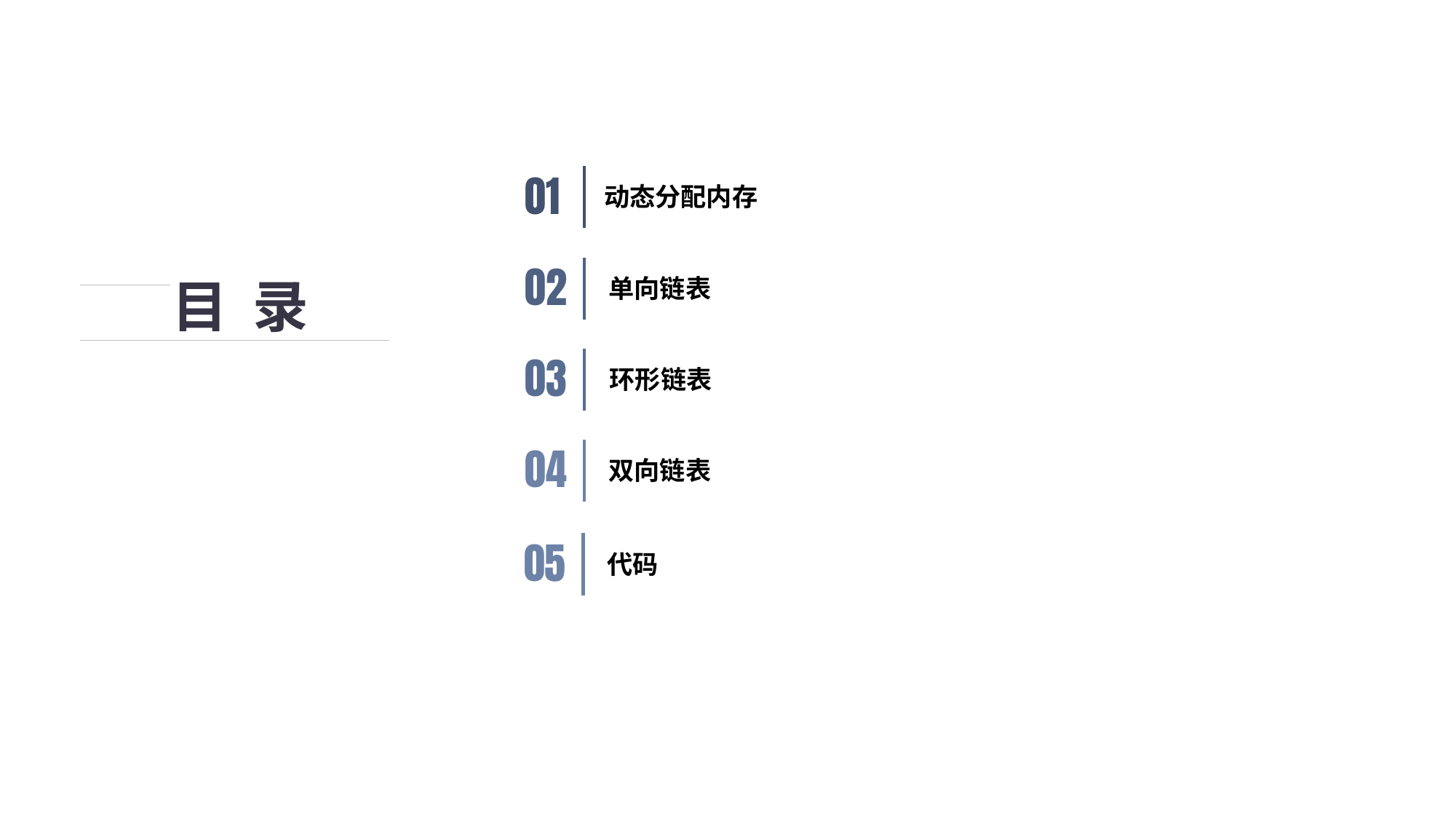

01
动态分配内存
02
单向链表
目  录
03
环形链表
04
双向链表
05
代码